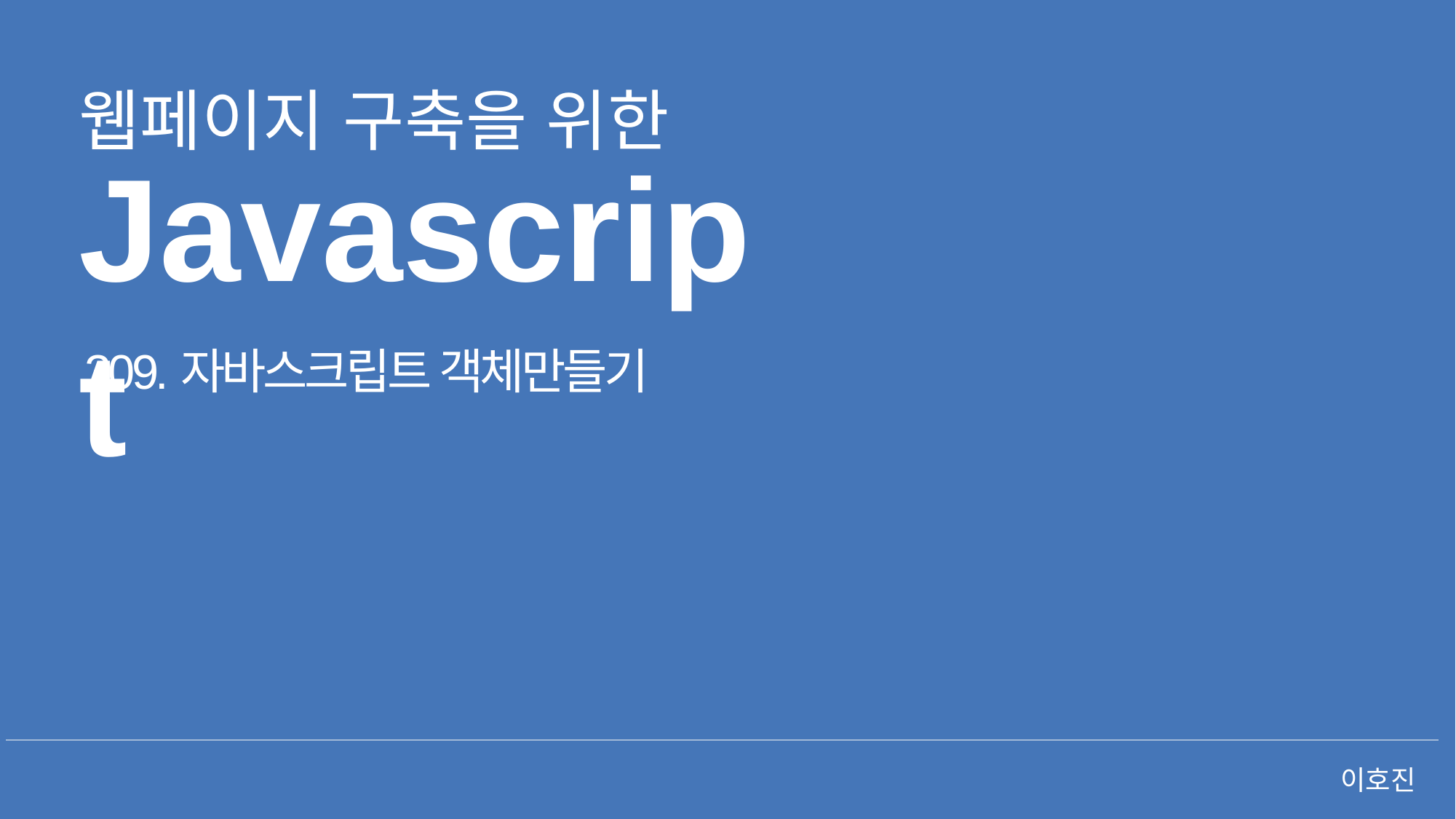

웹페이지 구축을 위한
Javascript
309.자바스크립트 객체만들기
이호진